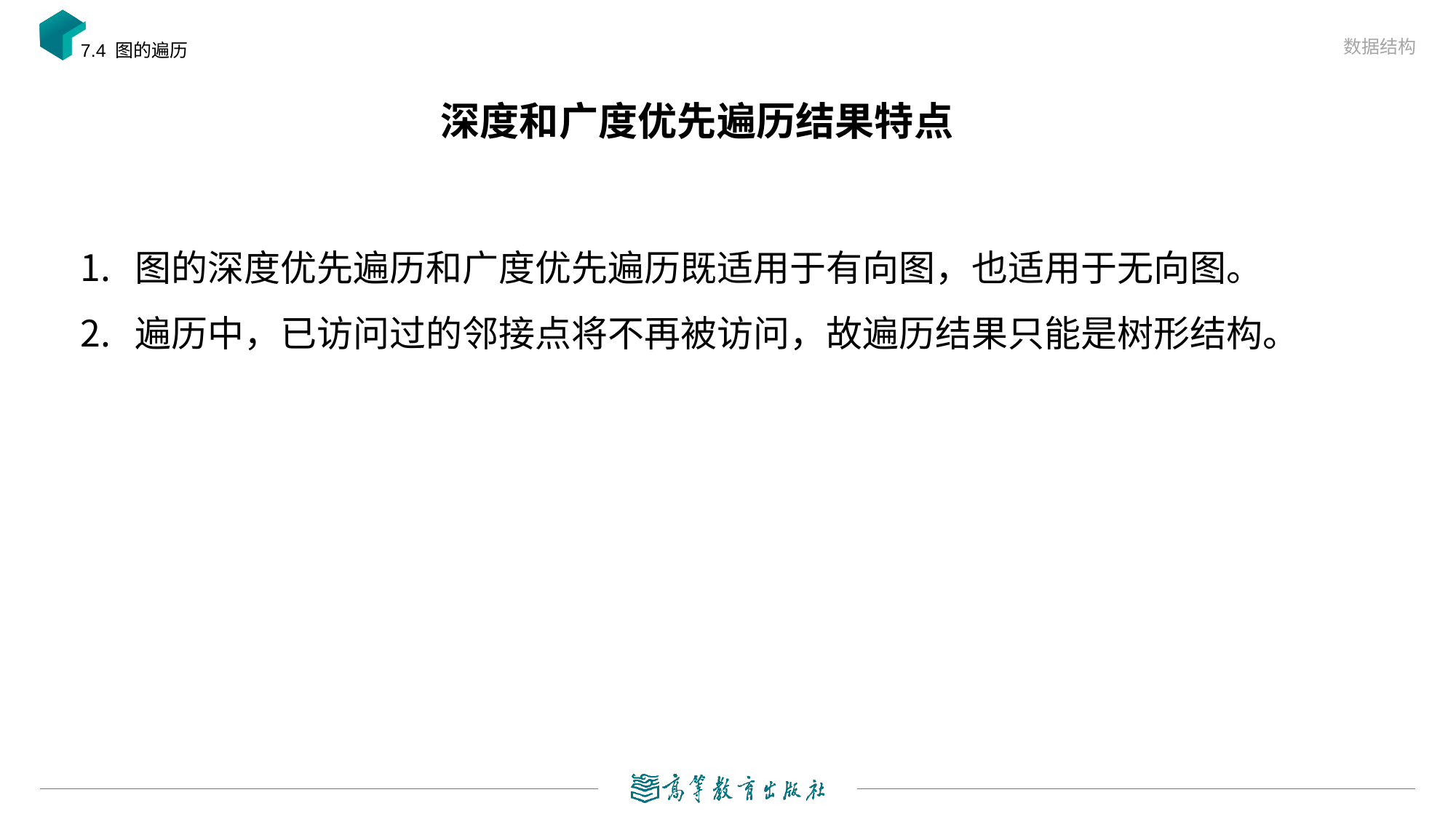

数据结构
7.4 图的遍历
# 深度和广度优先遍历结果特点

图的深度优先遍历和广度优先遍历既适用于有向图，也适用于无向图。
遍历中，已访问过的邻接点将不再被访问，故遍历结果只能是树形结构。